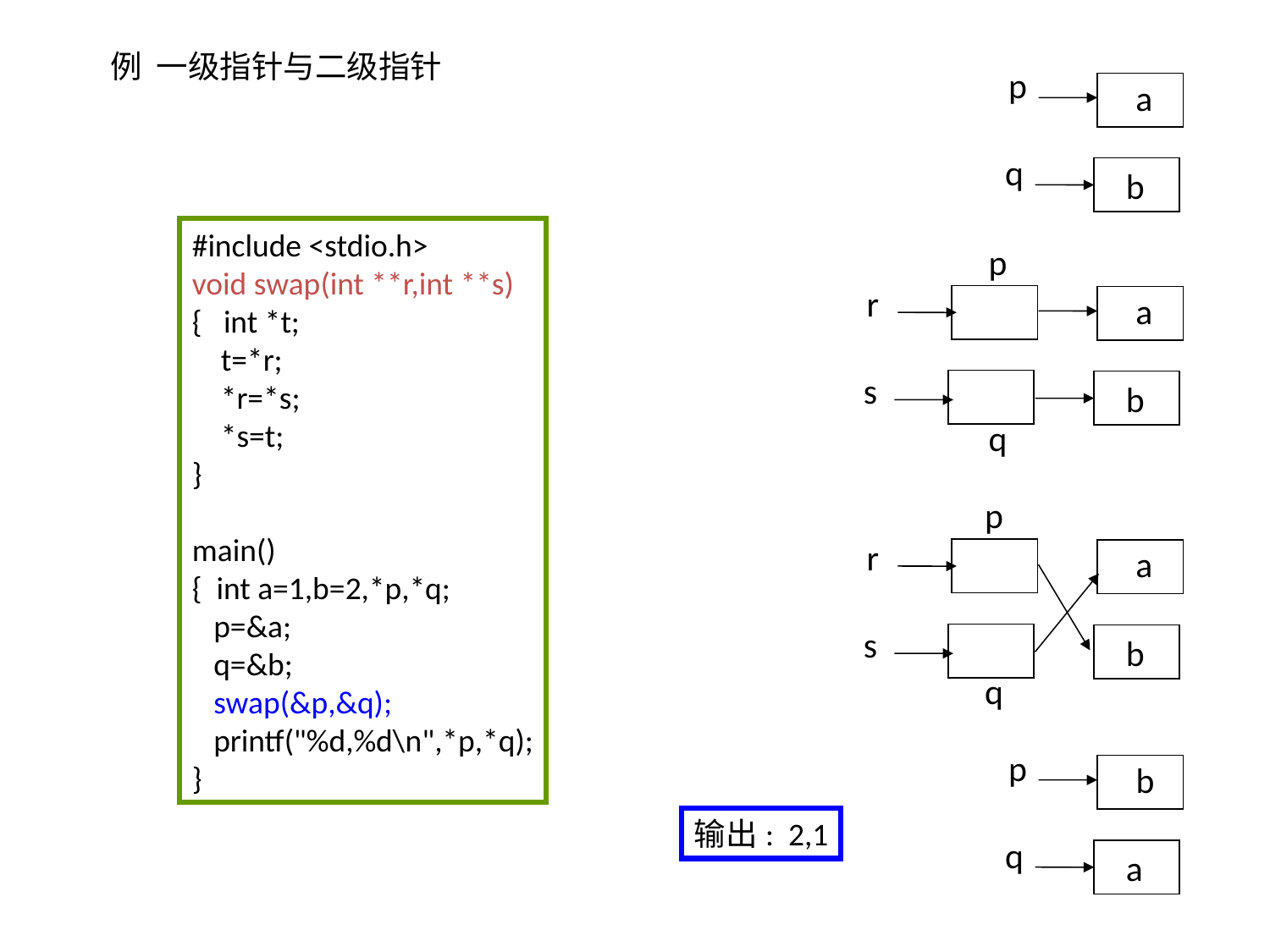

例  一级指针与二级指针
p
a

q
b

#include <stdio.h>
void swap(int **r,int **s)
{   int *t;
    t=*r;
    *r=*s;
    *s=t;
}

main()
{  int a=1,b=2,*p,*q;
   p=&a;
   q=&b;
   swap(&p,&q);
   printf("%d,%d\n",*p,*q);
}
p
r

a

s

b

q
p
r

a

s

b

q
p
b

q
a

输出:  2,1